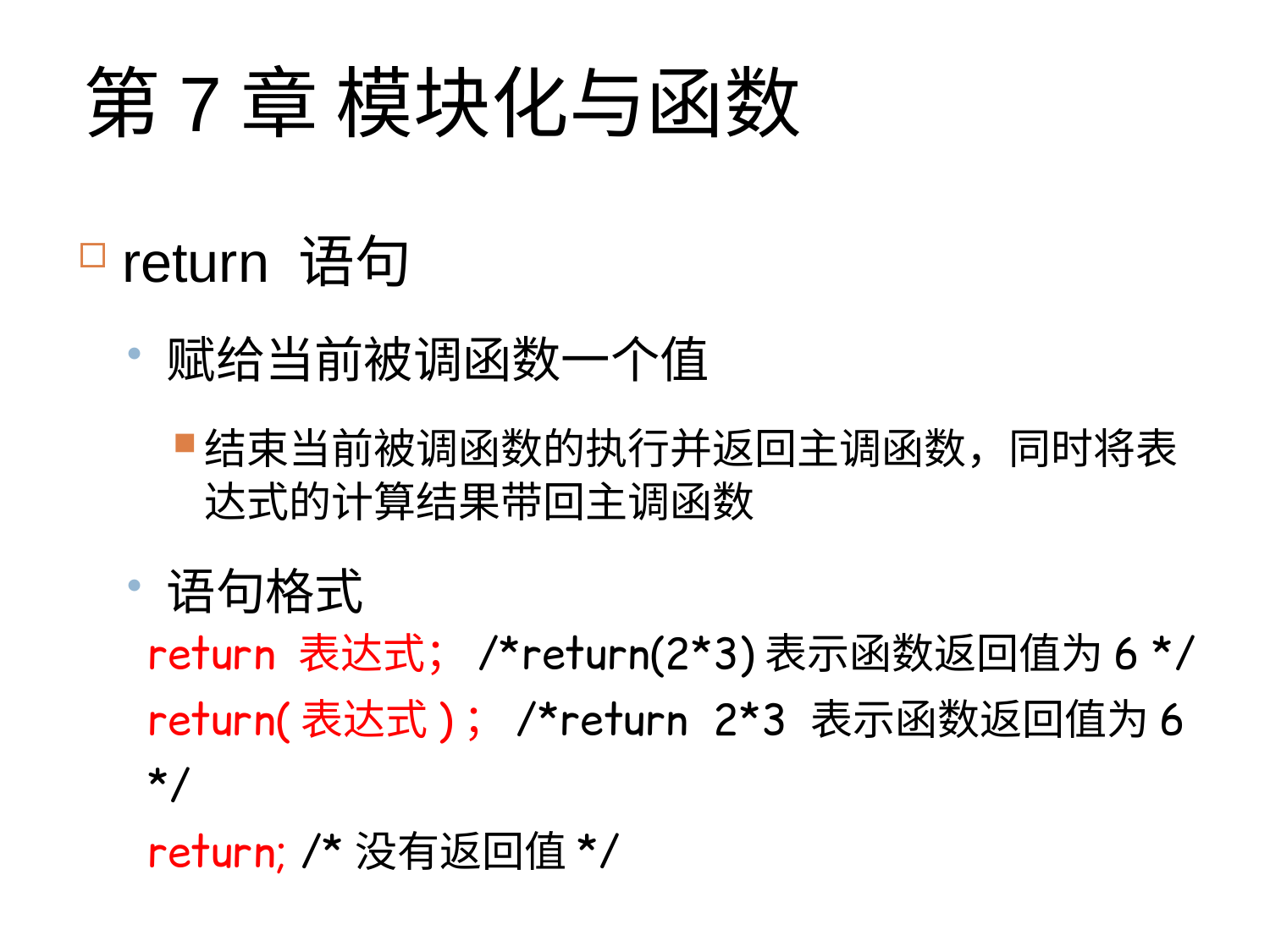

第7章 模块化与函数
return 语句
赋给当前被调函数一个值
结束当前被调函数的执行并返回主调函数，同时将表达式的计算结果带回主调函数
语句格式

return 表达式；/*return(2*3)表示函数返回值为6 */
return(表达式)；/*return  2*3 表示函数返回值为6 */
return; /*没有返回值*/